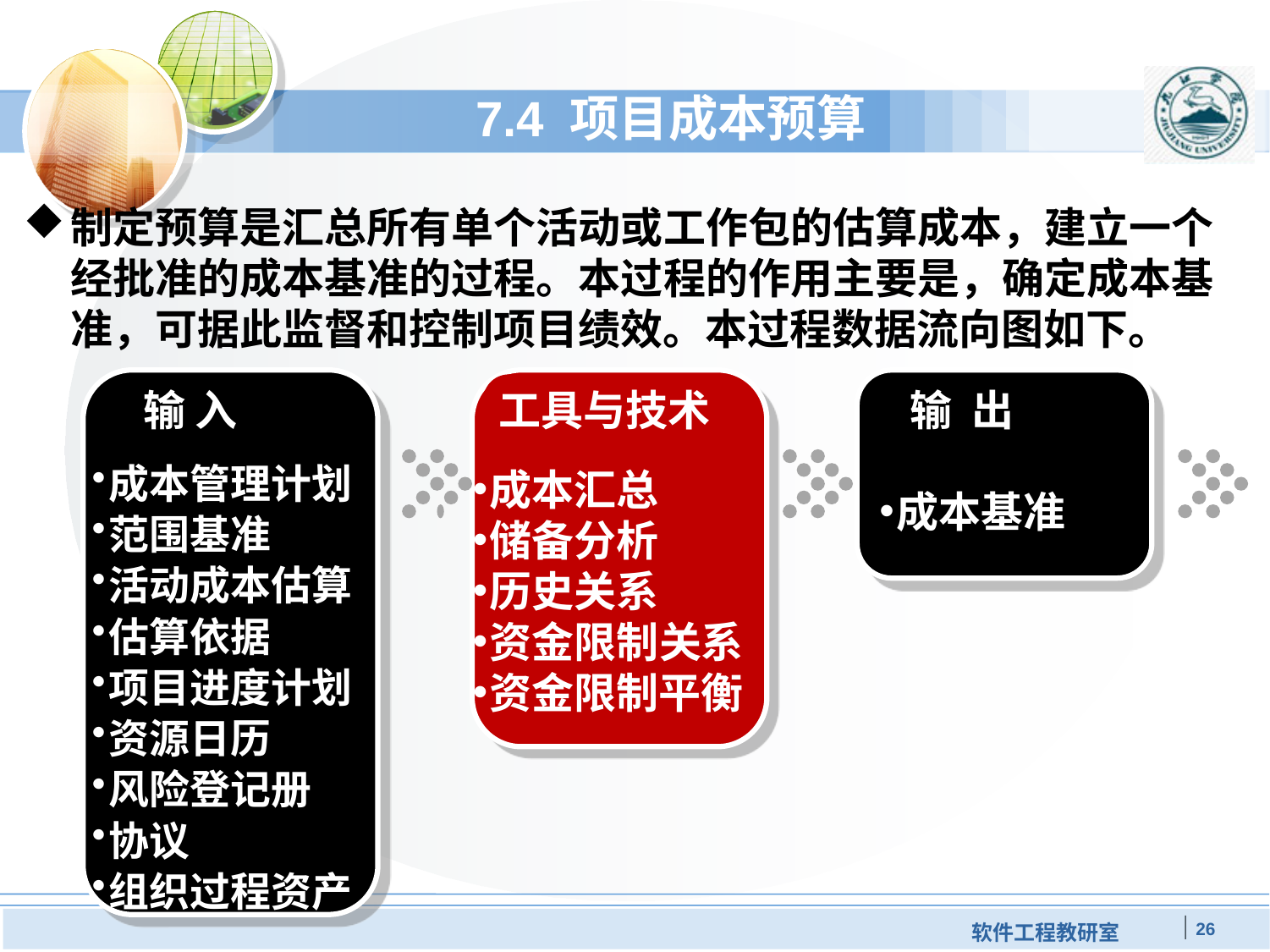

7.4 项目成本预算
制定预算是汇总所有单个活动或工作包的估算成本，建立一个经批准的成本基准的过程。本过程的作用主要是，确定成本基准，可据此监督和控制项目绩效。本过程数据流向图如下。

   输 入
工具与技术
 输  出
成本管理计划
范围基准
活动成本估算
估算依据
项目进度计划
资源日历
风险登记册
协议
组织过程资产

成本汇总
储备分析
历史关系
资金限制关系
资金限制平衡
成本基准